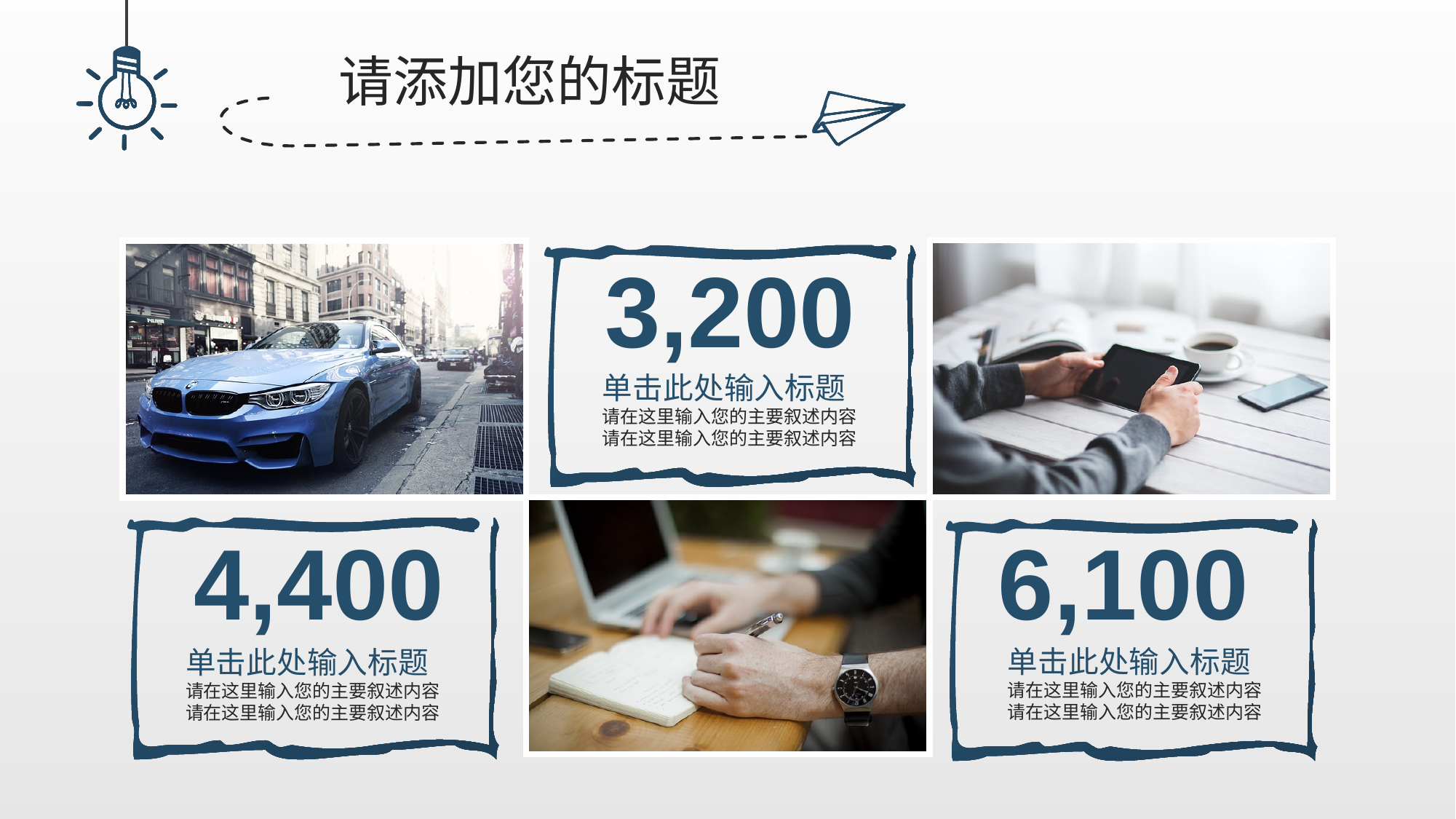

请添加您的标题

3,200
单击此处输入标题
请在这里输入您的主要叙述内容
请在这里输入您的主要叙述内容

4,400
单击此处输入标题
请在这里输入您的主要叙述内容
请在这里输入您的主要叙述内容

6,100
单击此处输入标题
请在这里输入您的主要叙述内容
请在这里输入您的主要叙述内容